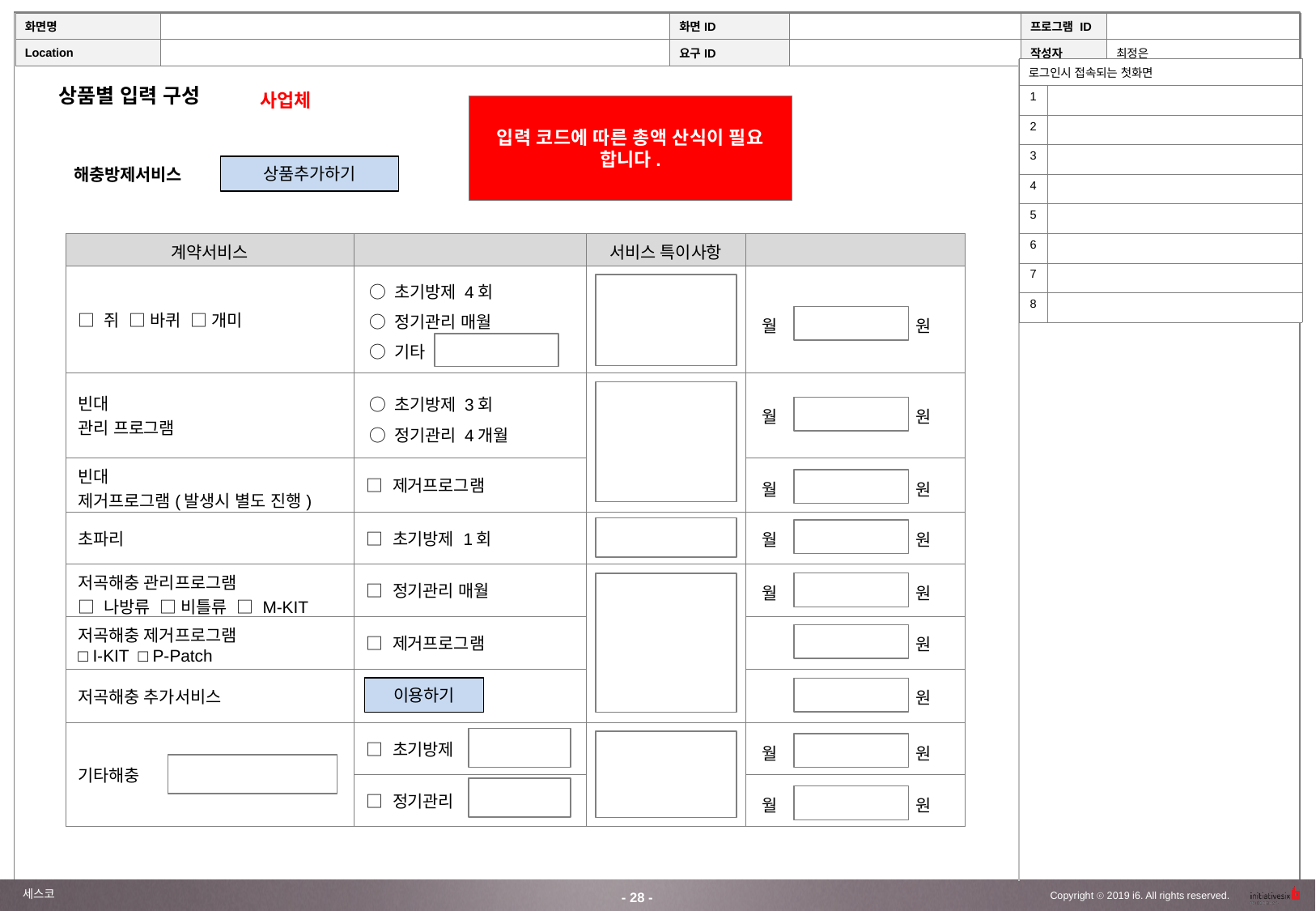

| 로그인시 접속되는 첫화면 |  |
| --- | --- |
| 1 |  |
| 2 |  |
| 3 |  |
| 4 |  |
| 5 |  |
| 6 |  |
| 7 |  |
| 8 |  |
상품별 입력 구성
사업체
입력 코드에 따른 총액 산식이 필요 합니다.
상품추가하기
해충방제서비스
| 계약서비스 |  | 서비스 특이사항 |  |
| --- | --- | --- | --- |
| □ 쥐 □ 바퀴 □ 개미 |  |  |  |
| 빈대 관리 프로그램 |  |  |  |
| 빈대 제거프로그램(발생시 별도 진행) | □ 제거프로그램 |  |  |
| 초파리 | □ 초기방제 1회 |  |  |
| 저곡해충 관리프로그램 □ 나방류 □ 비틀류 □ M-KIT | □ 정기관리 매월 |  |  |
| 저곡해충 제거프로그램 □ I-KIT □ P-Patch | □ 제거프로그램 |  |  |
| 저곡해충 추가서비스 |  |  |  |
| 기타해충 | □ 초기방제 |  |  |
|  | □ 정기관리 |  |  |
○ 초기방제 4회
○ 정기관리 매월
○ 기타

월
원

○ 초기방제 3회
○ 정기관리 4개월

월
원

월
원

월
원

월
원

원

원

이용하기
월
원

월
원